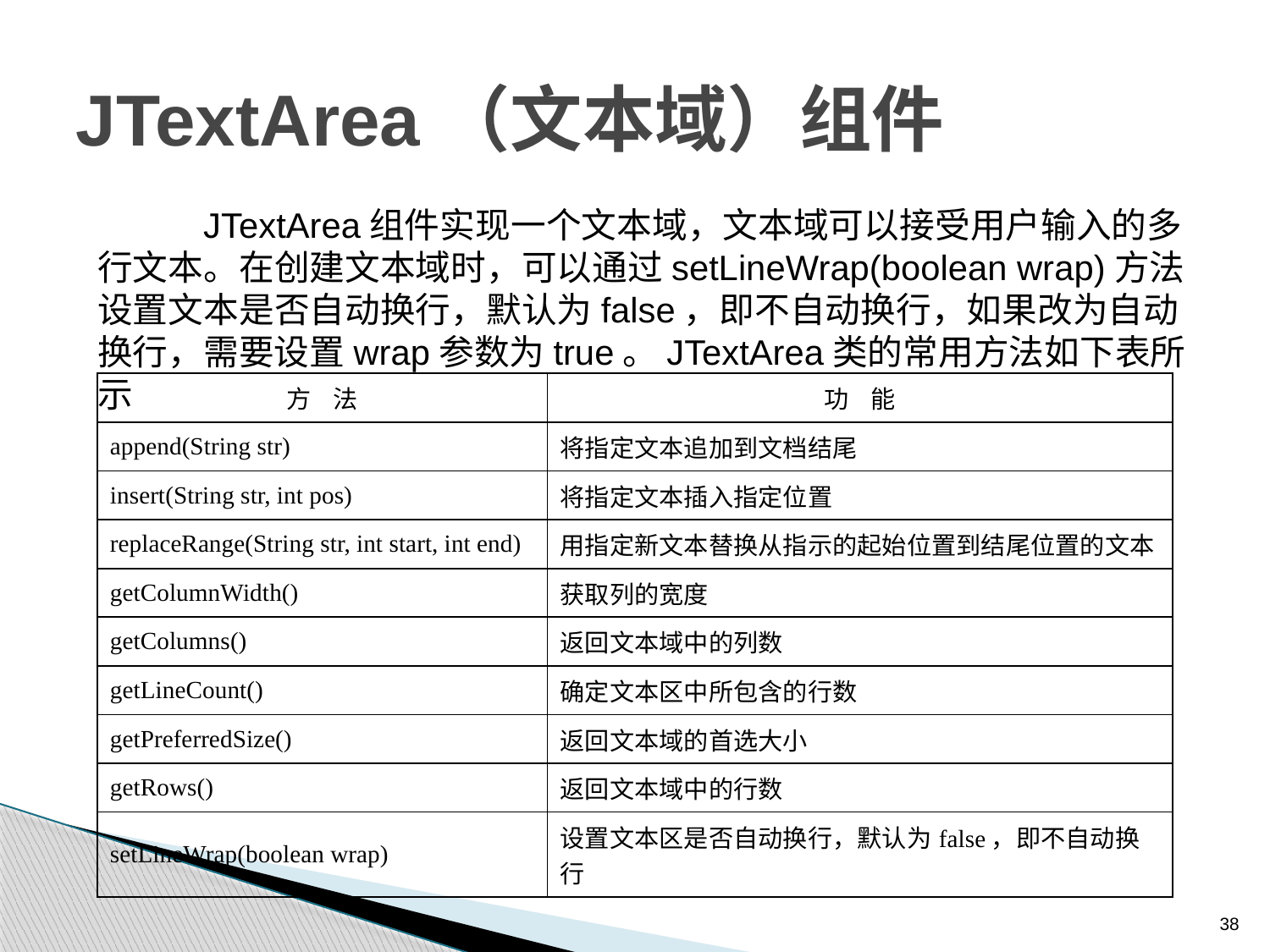

# JTextArea（文本域）组件
JTextArea组件实现一个文本域，文本域可以接受用户输入的多行文本。在创建文本域时，可以通过setLineWrap(boolean wrap)方法设置文本是否自动换行，默认为false，即不自动换行，如果改为自动换行，需要设置wrap参数为true。JTextArea类的常用方法如下表所示

| 方 法 | 功 能 |
| --- | --- |
| append(String str) | 将指定文本追加到文档结尾 |
| insert(String str, int pos) | 将指定文本插入指定位置 |
| replaceRange(String str, int start, int end) | 用指定新文本替换从指示的起始位置到结尾位置的文本 |
| getColumnWidth() | 获取列的宽度 |
| getColumns() | 返回文本域中的列数 |
| getLineCount() | 确定文本区中所包含的行数 |
| getPreferredSize() | 返回文本域的首选大小 |
| getRows() | 返回文本域中的行数 |
| setLineWrap(boolean wrap) | 设置文本区是否自动换行，默认为false，即不自动换行 |
38